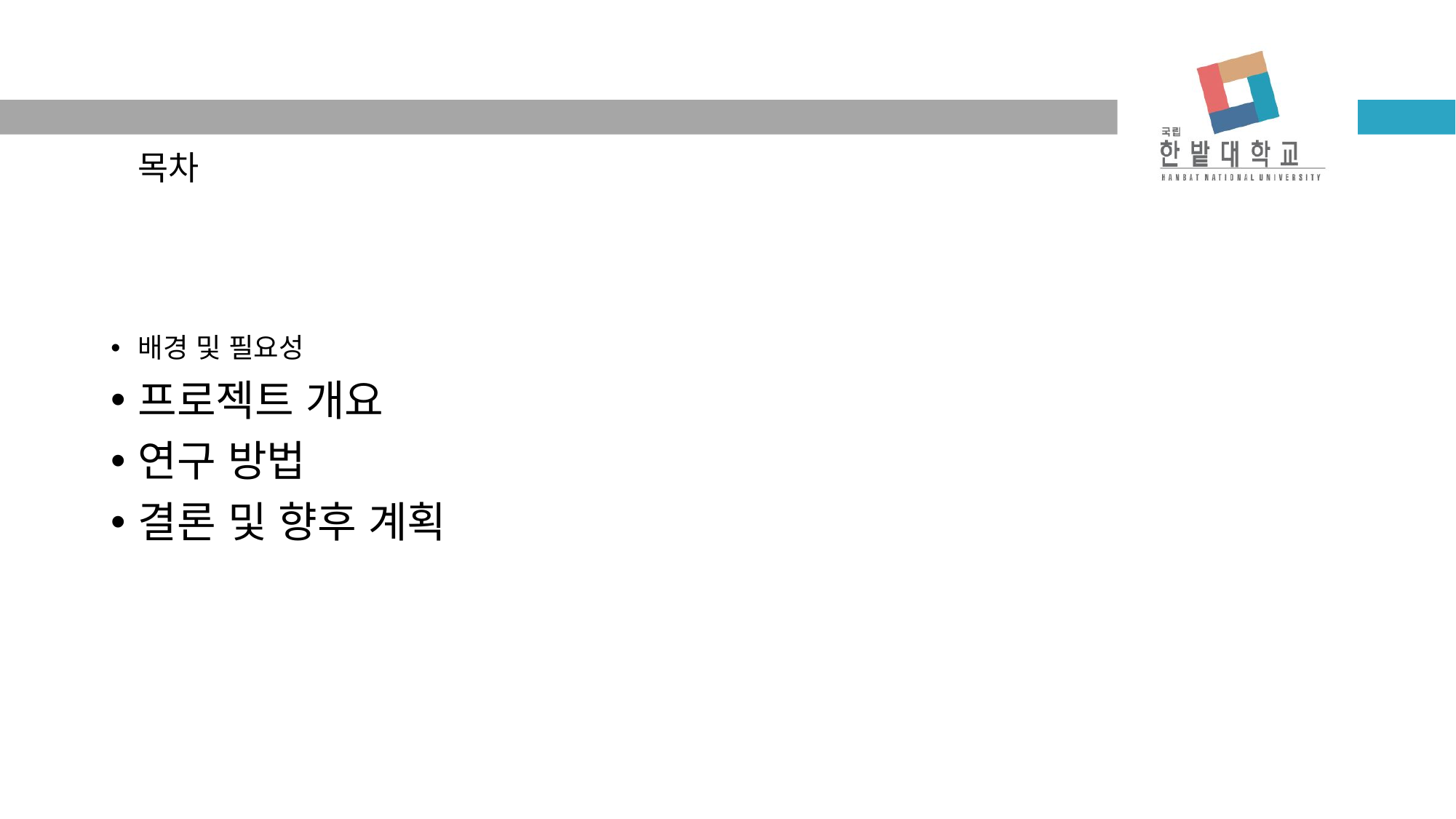

목차
배경 및 필요성
프로젝트 개요
연구 방법
결론 및 향후 계획